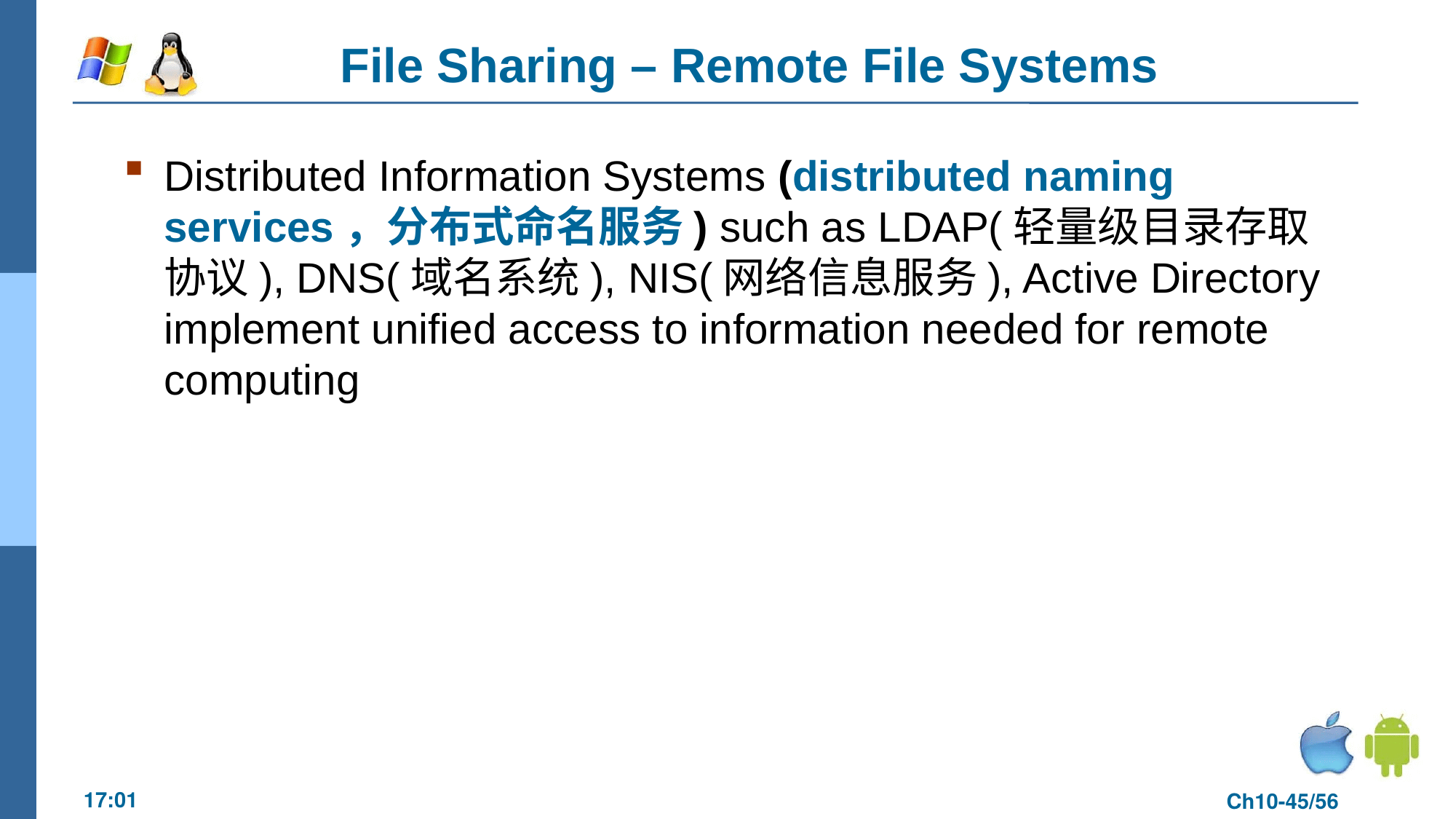

# File Sharing – Remote File Systems
Distributed Information Systems (distributed naming services，分布式命名服务) such as LDAP(轻量级目录存取协议), DNS(域名系统), NIS(网络信息服务), Active Directory implement unified access to information needed for remote computing